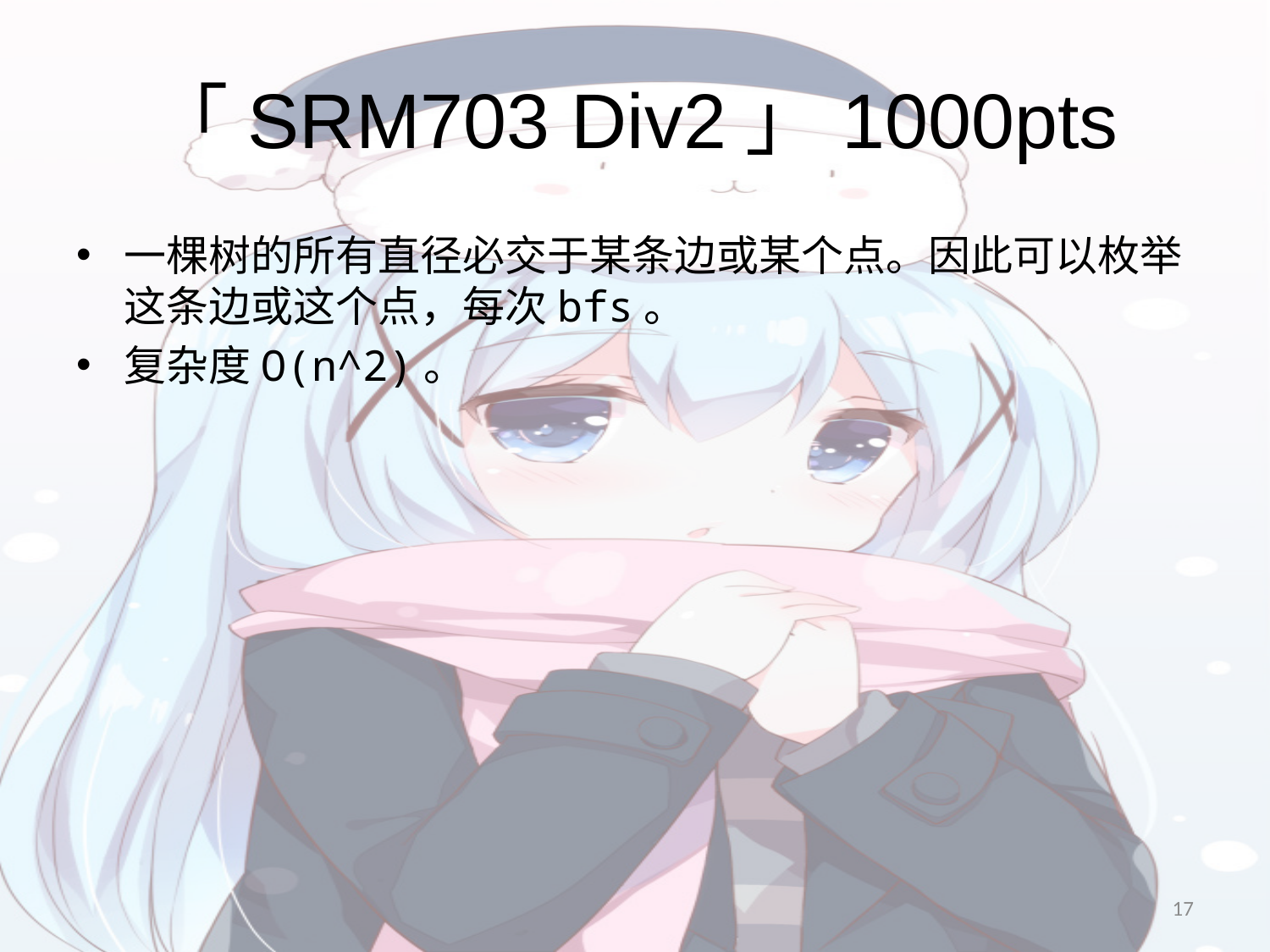

# 「SRM703 Div2」1000pts
一棵树的所有直径必交于某条边或某个点。因此可以枚举这条边或这个点，每次bfs。
复杂度O(n^2)。
17